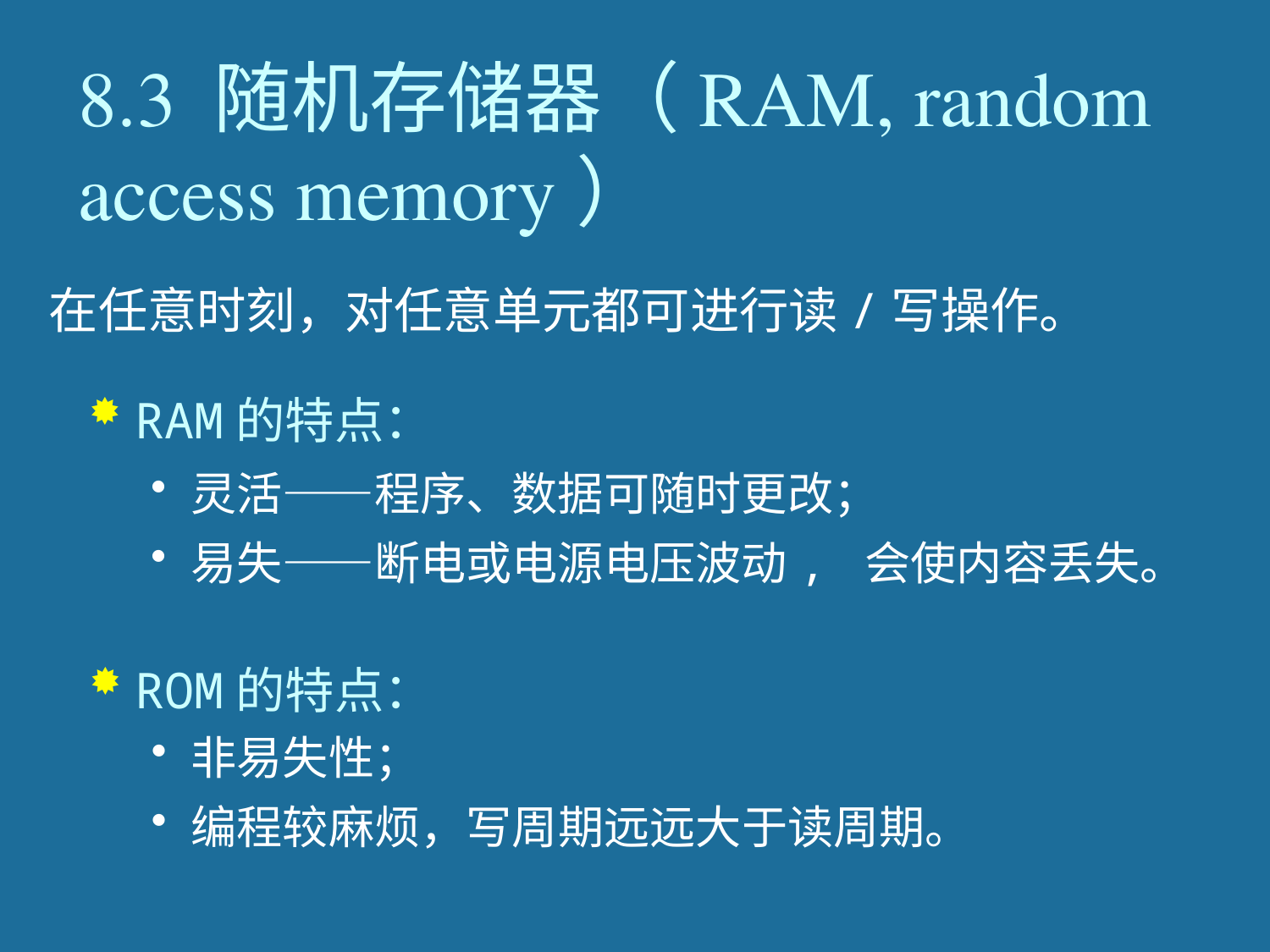

# 8.3 随机存储器（RAM, random access memory）
在任意时刻，对任意单元都可进行读/写操作。
RAM的特点：
灵活——程序、数据可随时更改；
易失——断电或电源电压波动, 会使内容丢失。
ROM的特点：
非易失性；
编程较麻烦，写周期远远大于读周期。
17